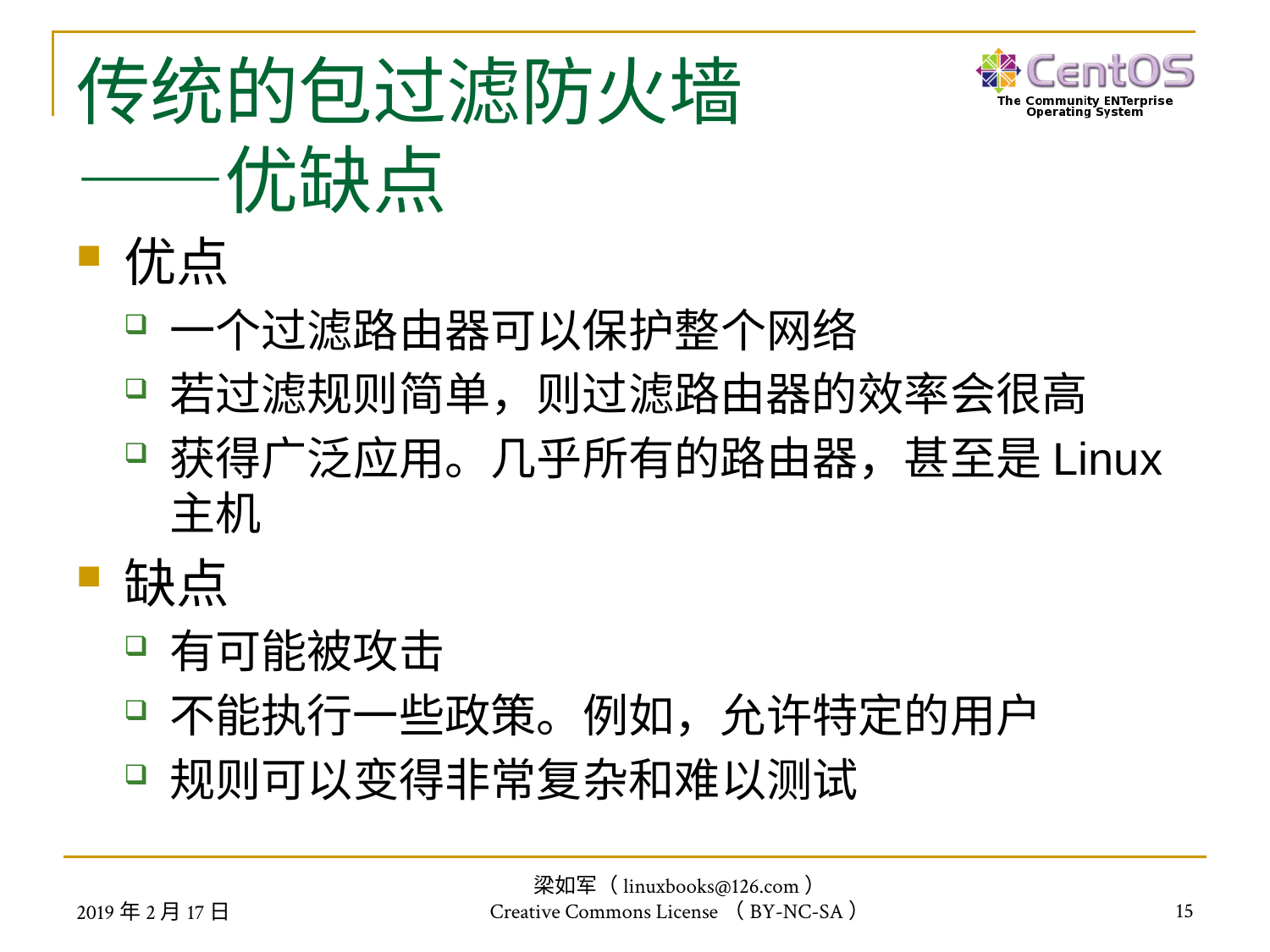

# 传统的包过滤防火墙 ——优缺点
优点
一个过滤路由器可以保护整个网络
若过滤规则简单，则过滤路由器的效率会很高
获得广泛应用。几乎所有的路由器，甚至是Linux主机
缺点
有可能被攻击
不能执行一些政策。例如，允许特定的用户
规则可以变得非常复杂和难以测试
梁如军（linuxbooks@126.com）
Creative Commons License（BY-NC-SA）
2019年2月17日
15